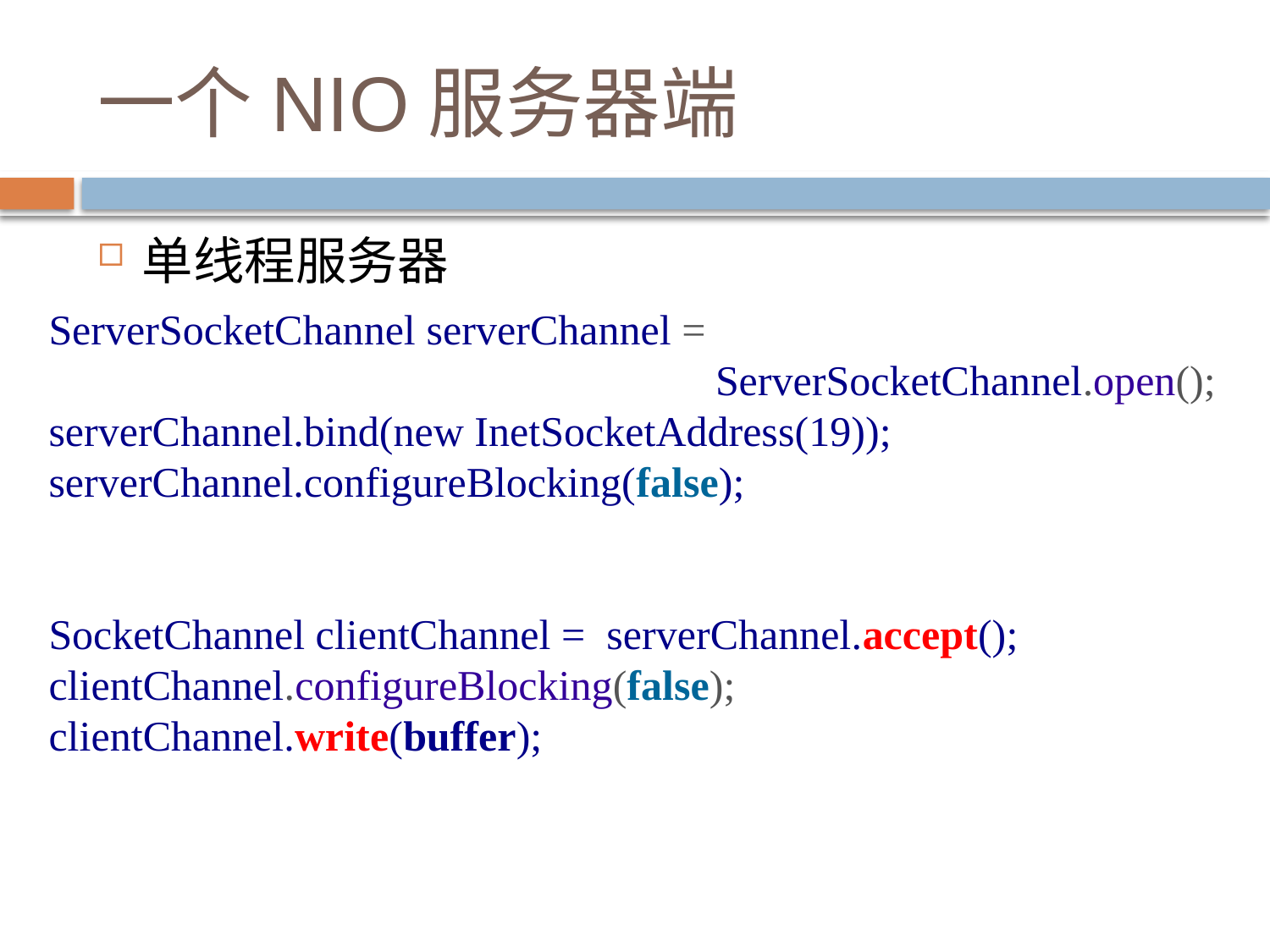

# 一个NIO服务器端
单线程服务器
ServerSocketChannel serverChannel =
                                                               ServerSocketChannel.open();
serverChannel.bind(new InetSocketAddress(19));
serverChannel.configureBlocking(false);

SocketChannel clientChannel =  serverChannel.accept();
clientChannel.configureBlocking(false);
clientChannel.write(buffer);